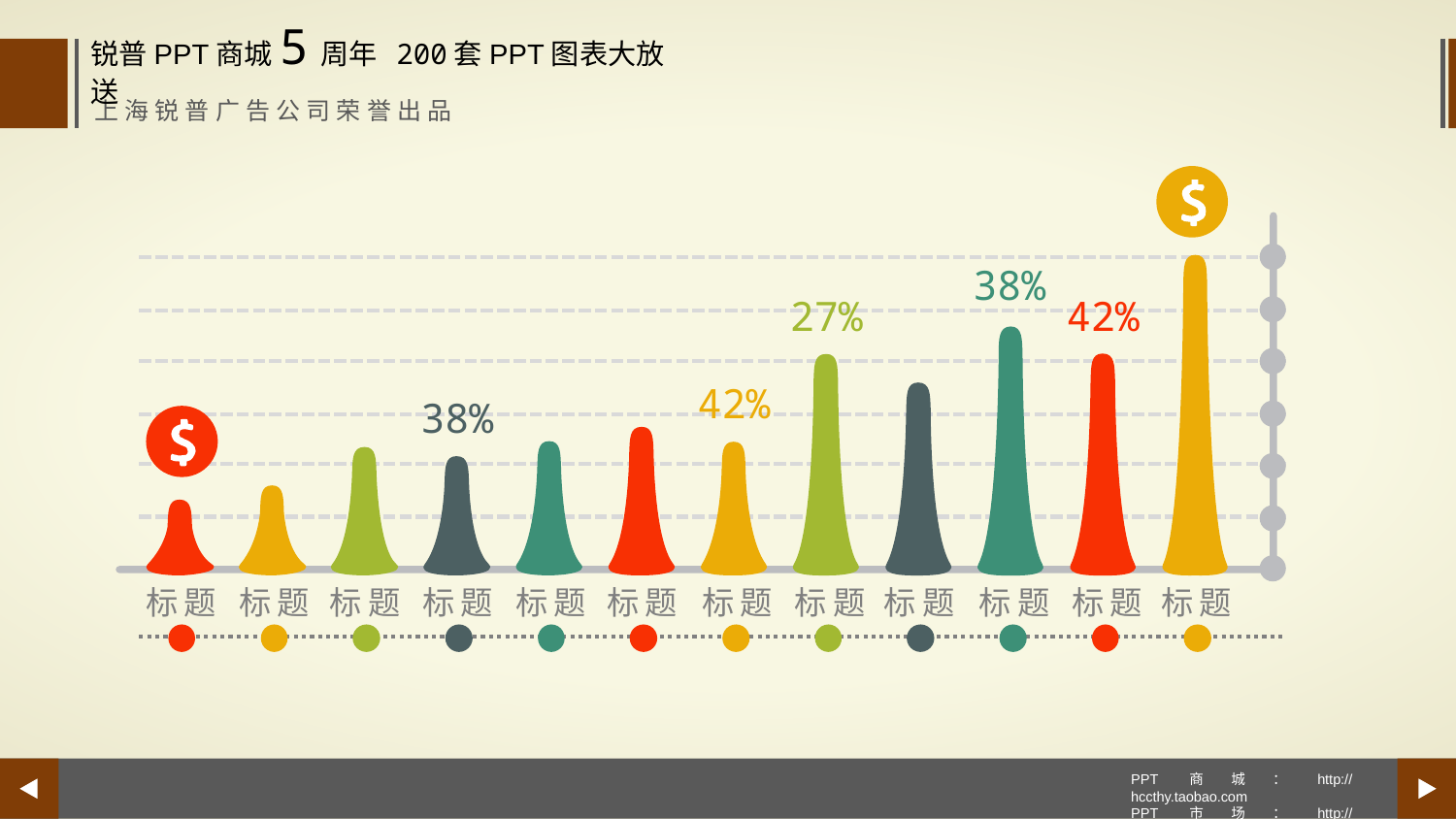

38%

42%
27%

42%

38%

标题
标题
标题
标题
标题
标题
标题
标题
标题
标题
标题
标题